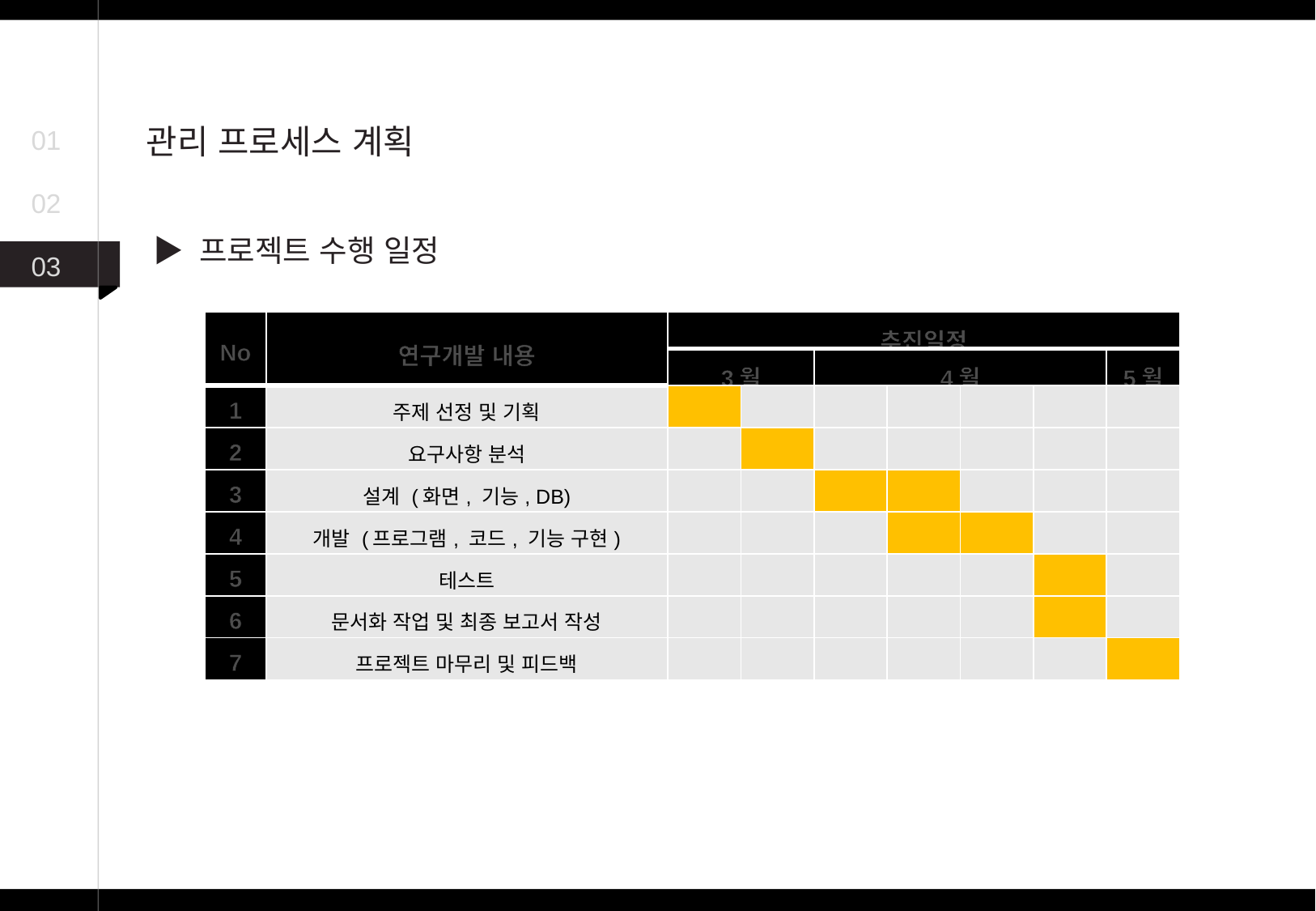

관리 프로세스 계획
01
02
▶ 프로젝트 수행 일정

03
| No | 연구개발 내용 | 추진일정 |  |  |  |  |  |  |
| --- | --- | --- | --- | --- | --- | --- | --- | --- |
|  |  | 3월 |  | 4월 |  |  |  | 5월 |
| 1 | 주제 선정 및 기획 |  |  |  |  |  |  |  |
| 2 | 요구사항 분석 |  |  |  |  |  |  |  |
| 3 | 설계 (화면, 기능, DB) |  |  |  |  |  |  |  |
| 4 | 개발 (프로그램, 코드, 기능 구현) |  |  |  |  |  |  |  |
| 5 | 테스트 |  |  |  |  |  |  |  |
| 6 | 문서화 작업 및 최종 보고서 작성 |  |  |  |  |  |  |  |
| 7 | 프로젝트 마무리 및 피드백 |  |  |  |  |  |  |  |